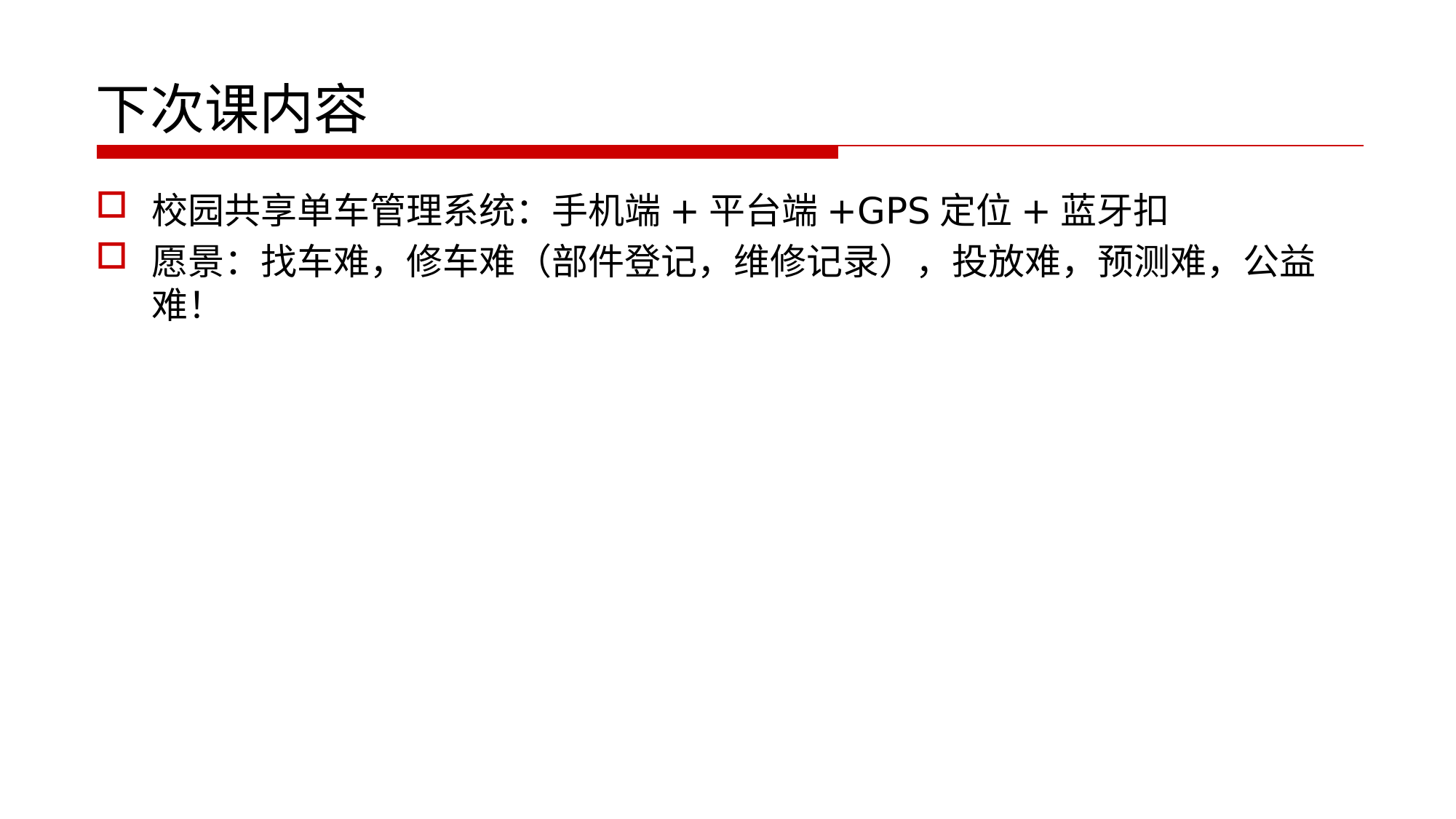

# 下次课内容
校园共享单车管理系统：手机端+平台端+GPS定位+蓝牙扣
愿景：找车难，修车难（部件登记，维修记录），投放难，预测难，公益难！